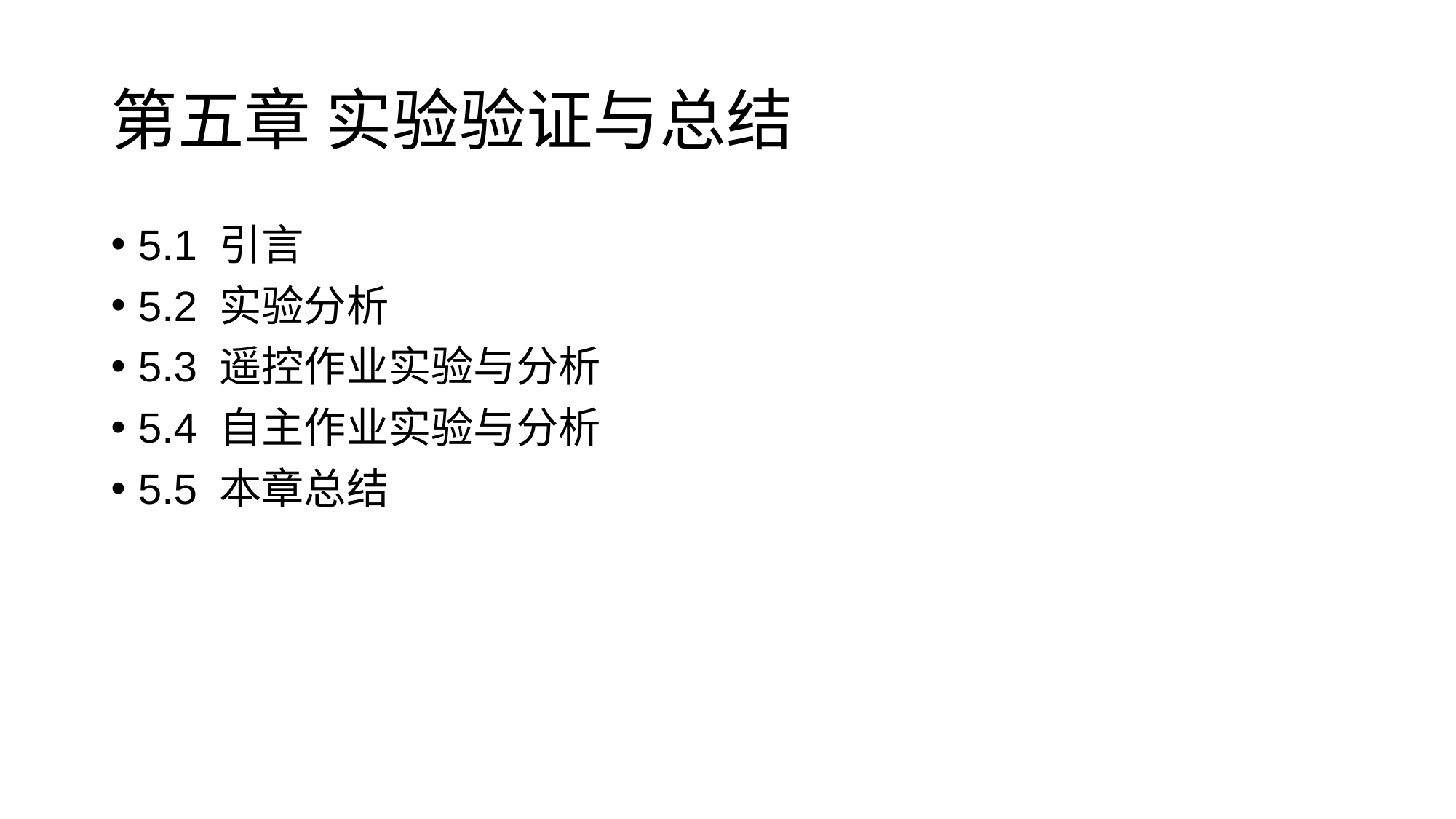

# 第五章 实验验证与总结
5.1 引言
5.2 实验分析
5.3 遥控作业实验与分析
5.4 自主作业实验与分析
5.5 本章总结